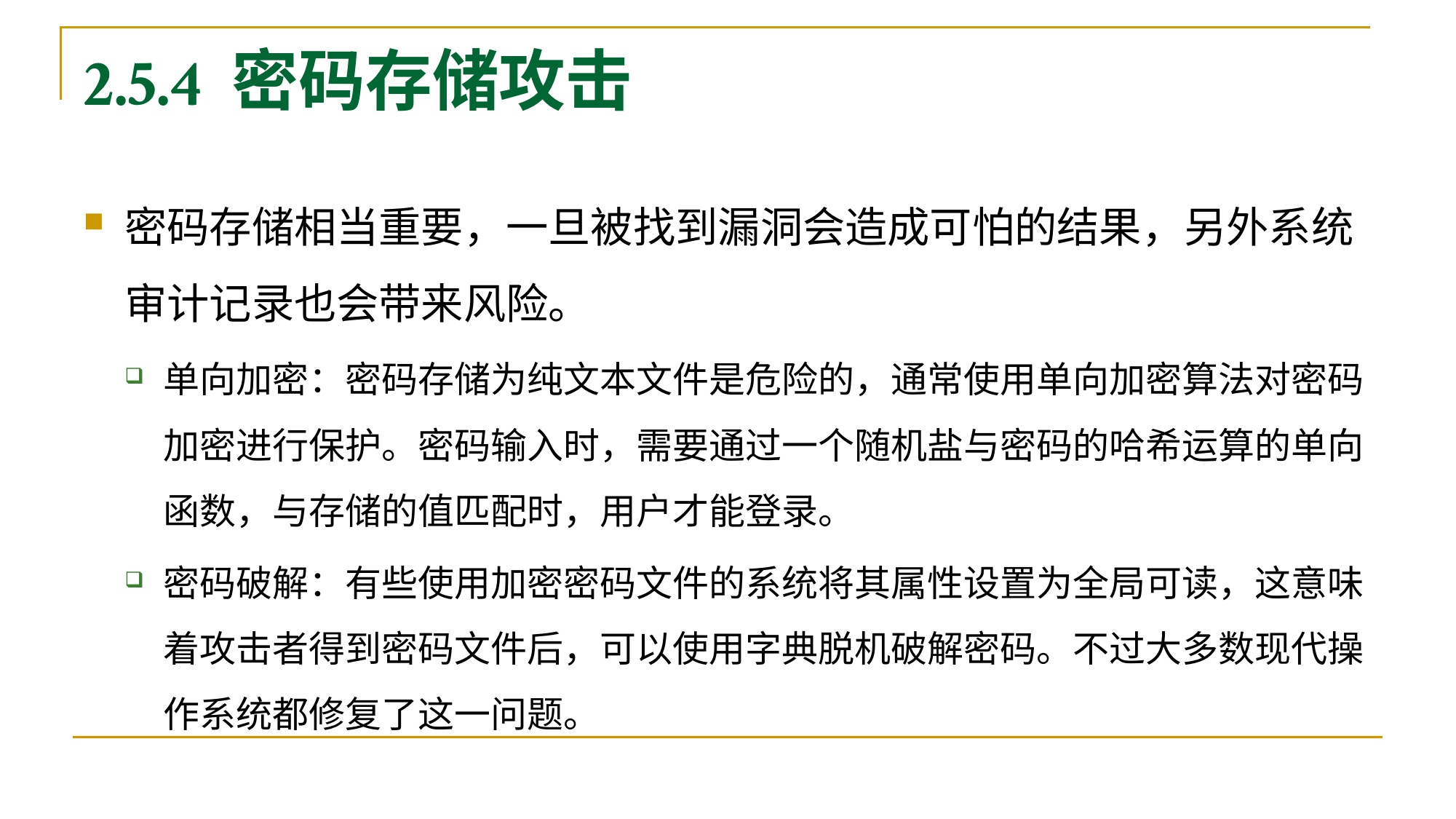

# 2.5.4 密码存储攻击
密码存储相当重要，一旦被找到漏洞会造成可怕的结果，另外系统审计记录也会带来风险。
单向加密：密码存储为纯文本文件是危险的，通常使用单向加密算法对密码加密进行保护。密码输入时，需要通过一个随机盐与密码的哈希运算的单向函数，与存储的值匹配时，用户才能登录。
密码破解：有些使用加密密码文件的系统将其属性设置为全局可读，这意味着攻击者得到密码文件后，可以使用字典脱机破解密码。不过大多数现代操作系统都修复了这一问题。